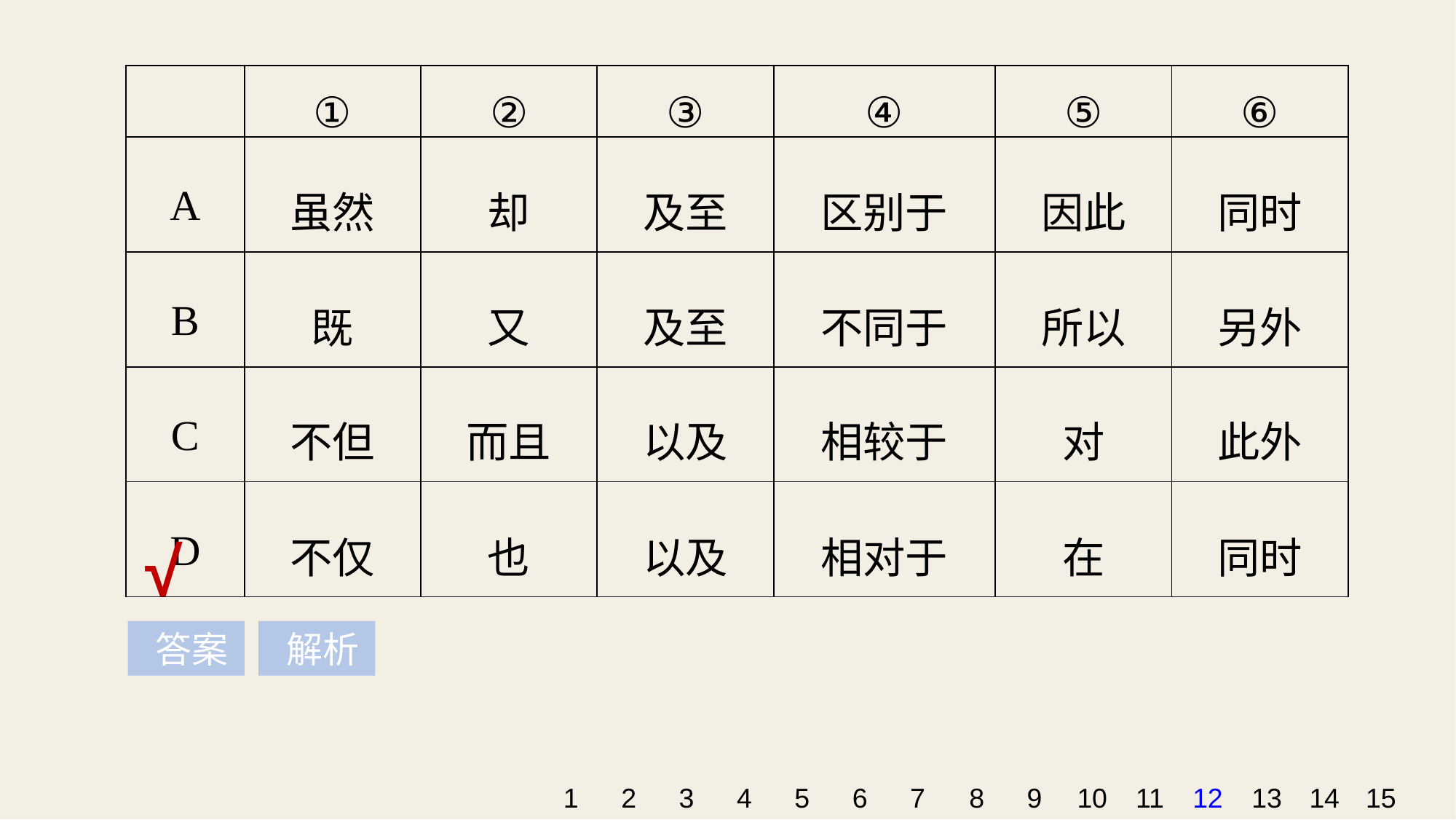

|  | ① | ② | ③ | ④ | ⑤ | ⑥ |
| --- | --- | --- | --- | --- | --- | --- |
| A | 虽然 | 却 | 及至 | 区别于 | 因此 | 同时 |
| B | 既 | 又 | 及至 | 不同于 | 所以 | 另外 |
| C | 不但 | 而且 | 以及 | 相较于 | 对 | 此外 |
| D | 不仅 | 也 | 以及 | 相对于 | 在 | 同时 |
√
 答案
 解析
1
2
3
4
5
6
7
8
9
10
11
12
13
14
15